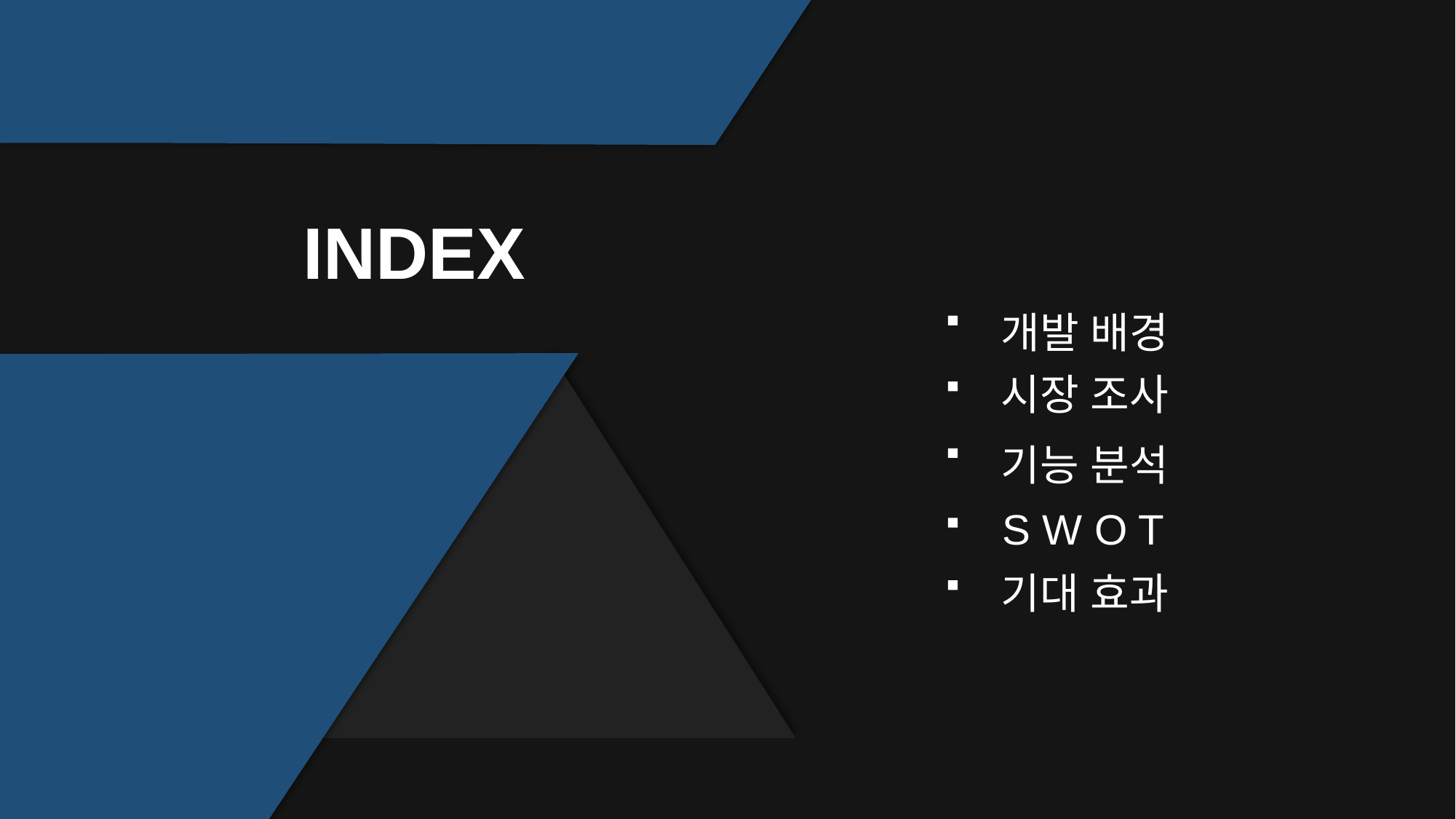

INDEX

개발 배경

시장 조사

기능 분석

S W O T

기대 효과